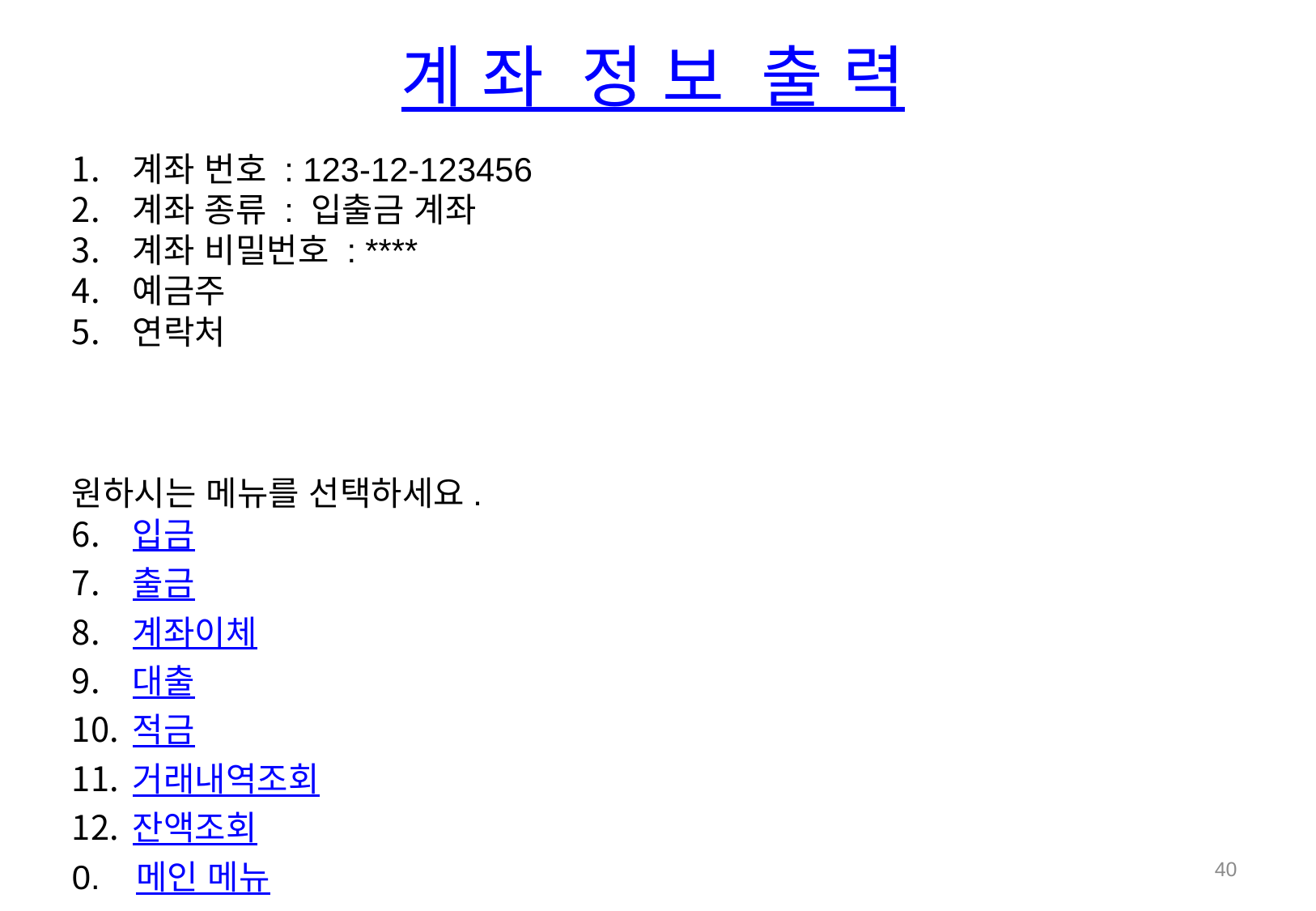

계 좌  정 보  출 력
계좌 번호 : 123-12-123456
계좌 종류 : 입출금 계좌
계좌 비밀번호 : ****
예금주
연락처

원하시는 메뉴를 선택하세요.
입금
출금
계좌이체
대출
적금
거래내역조회
잔액조회
0.   메인 메뉴

40